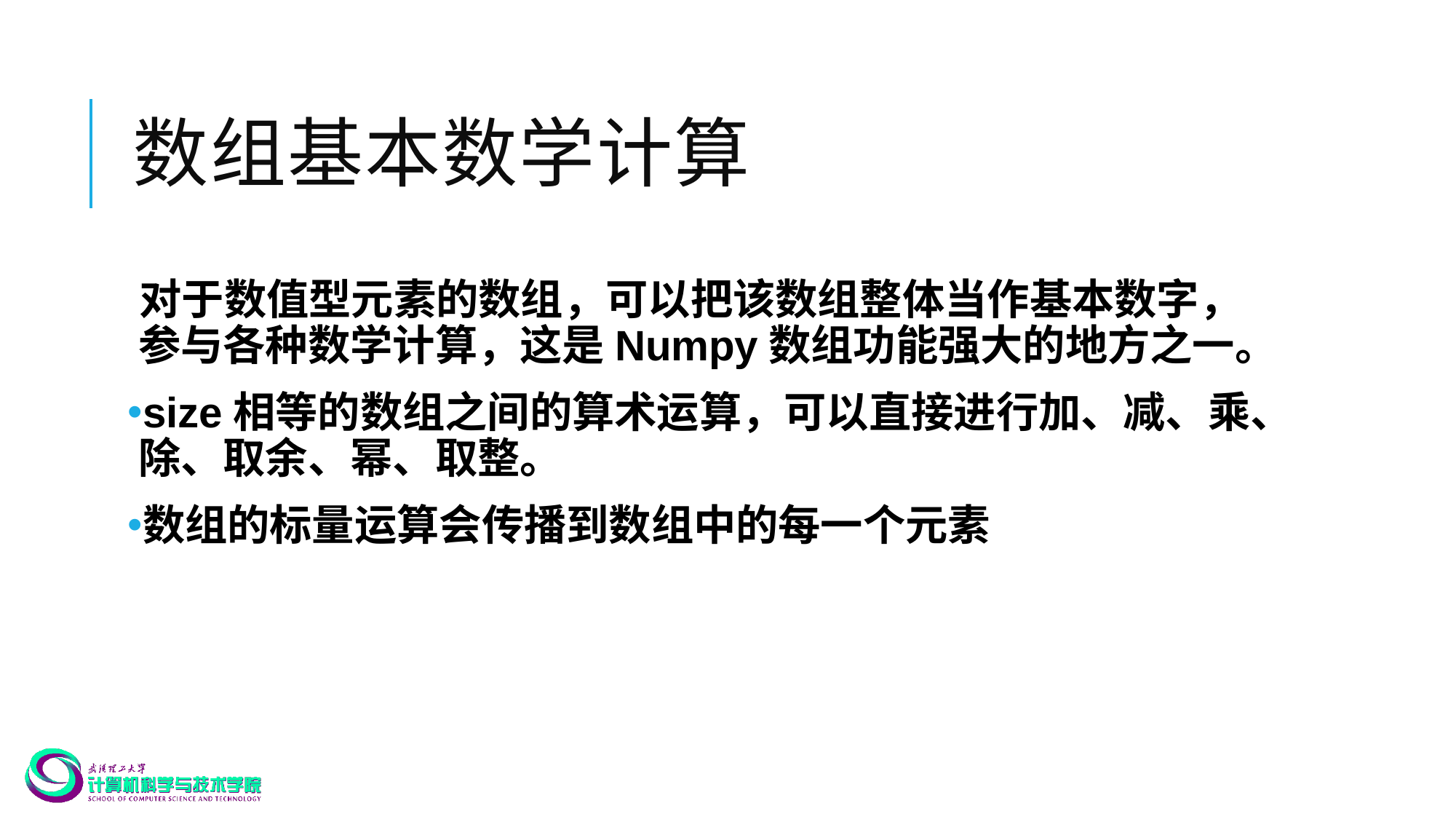

# 数组基本数学计算
对于数值型元素的数组，可以把该数组整体当作基本数字，参与各种数学计算，这是Numpy数组功能强大的地方之一。
size相等的数组之间的算术运算，可以直接进行加、减、乘、除、取余、幂、取整。
数组的标量运算会传播到数组中的每一个元素